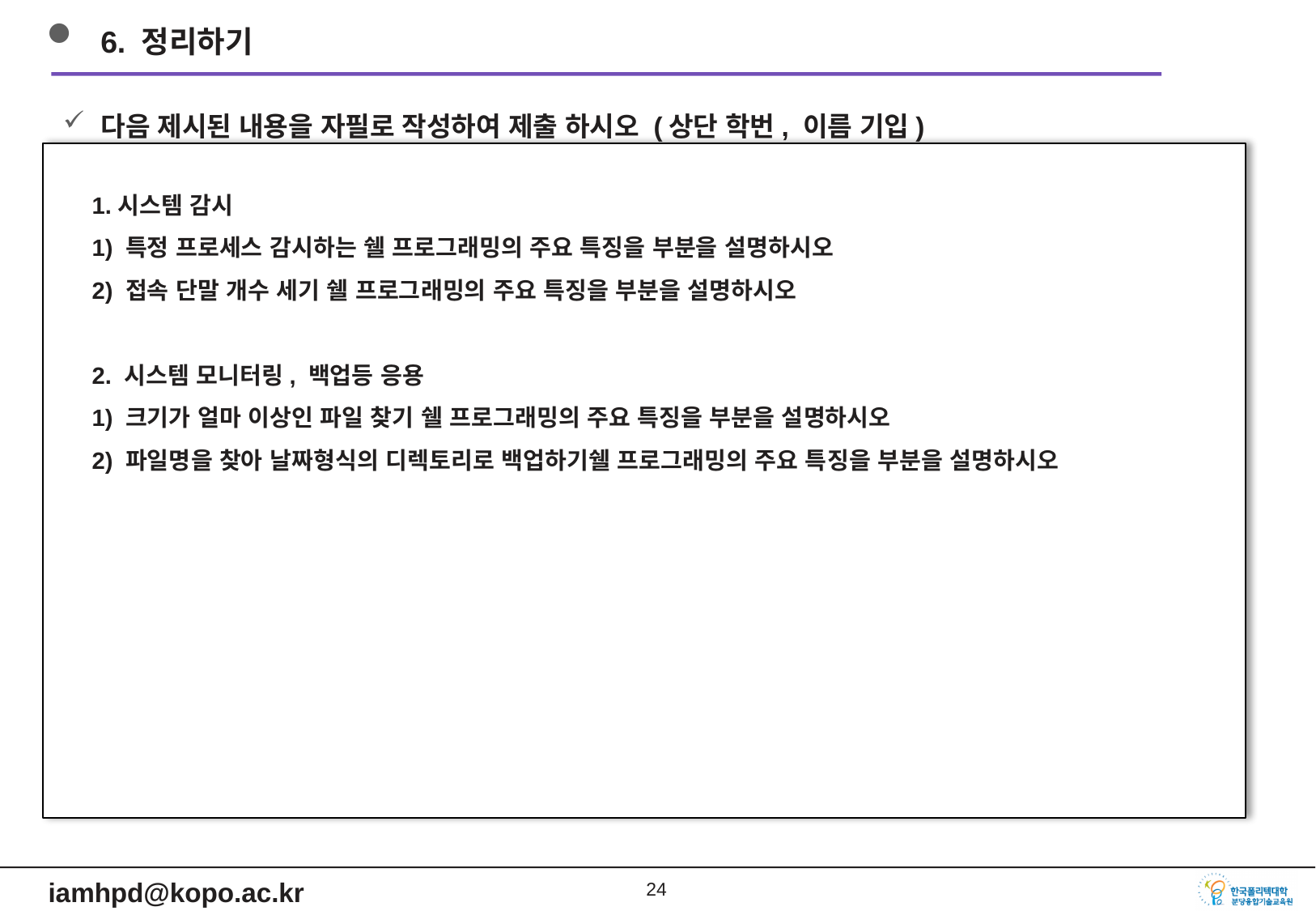

6. 정리하기
다음 제시된 내용을 자필로 작성하여 제출 하시오 (상단 학번, 이름 기입)

1.시스템 감시
1) 특정 프로세스 감시하는 쉘 프로그래밍의 주요 특징을 부분을 설명하시오
2) 접속 단말 개수 세기 쉘 프로그래밍의 주요 특징을 부분을 설명하시오

2. 시스템 모니터링, 백업등 응용
1) 크기가 얼마 이상인 파일 찾기 쉘 프로그래밍의 주요 특징을 부분을 설명하시오
2) 파일명을 찾아 날짜형식의 디렉토리로 백업하기쉘 프로그래밍의 주요 특징을 부분을 설명하시오

24